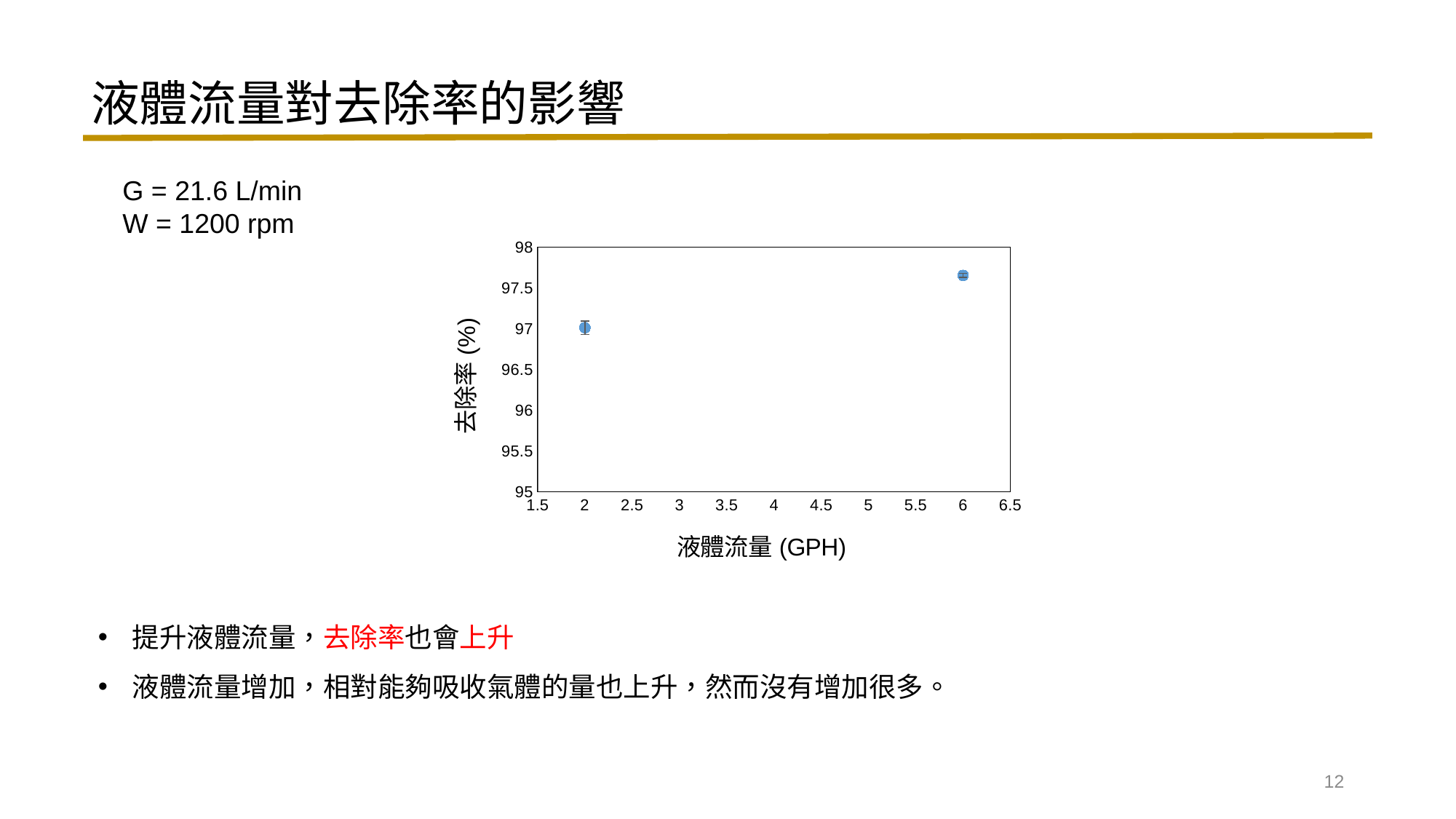

液體流量對去除率的影響
G = 21.6 L/min
W = 1200 rpm

### Chart

| Category |  |
|---|---|
提升液體流量，去除率也會上升
液體流量增加，相對能夠吸收氣體的量也上升，然而沒有增加很多。
12